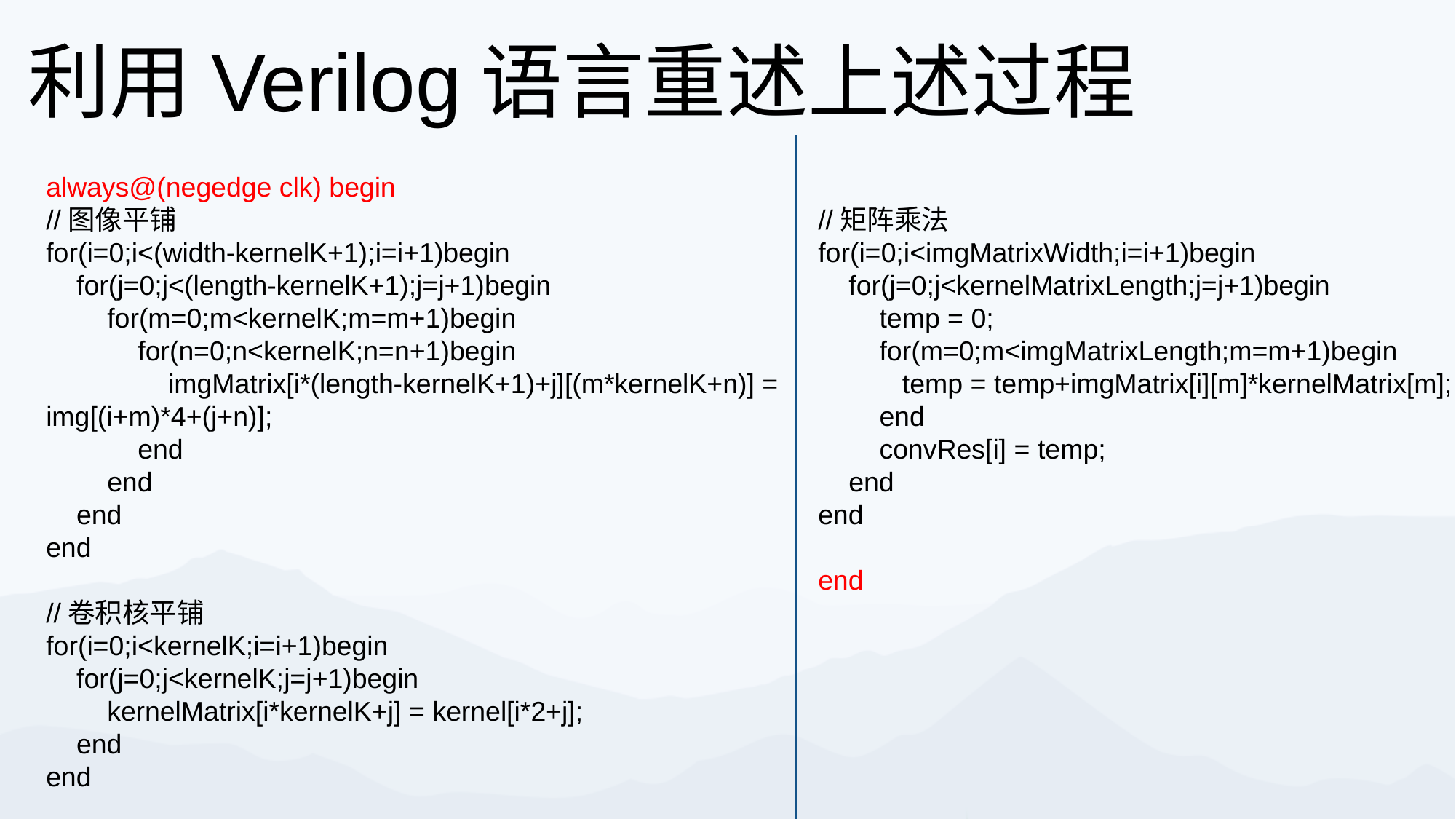

利用Verilog语言重述上述过程
always@(negedge clk) begin
//图像平铺
for(i=0;i<(width-kernelK+1);i=i+1)begin
    for(j=0;j<(length-kernelK+1);j=j+1)begin
        for(m=0;m<kernelK;m=m+1)begin
            for(n=0;n<kernelK;n=n+1)begin
                imgMatrix[i*(length-kernelK+1)+j][(m*kernelK+n)] = img[(i+m)*4+(j+n)];
            end
        end
    end
end

//卷积核平铺
for(i=0;i<kernelK;i=i+1)begin
    for(j=0;j<kernelK;j=j+1)begin
        kernelMatrix[i*kernelK+j] = kernel[i*2+j];
    end
end

//矩阵乘法
for(i=0;i<imgMatrixWidth;i=i+1)begin
    for(j=0;j<kernelMatrixLength;j=j+1)begin
        temp = 0;
        for(m=0;m<imgMatrixLength;m=m+1)begin
           temp = temp+imgMatrix[i][m]*kernelMatrix[m];
        end
        convRes[i] = temp;
    end
end

end